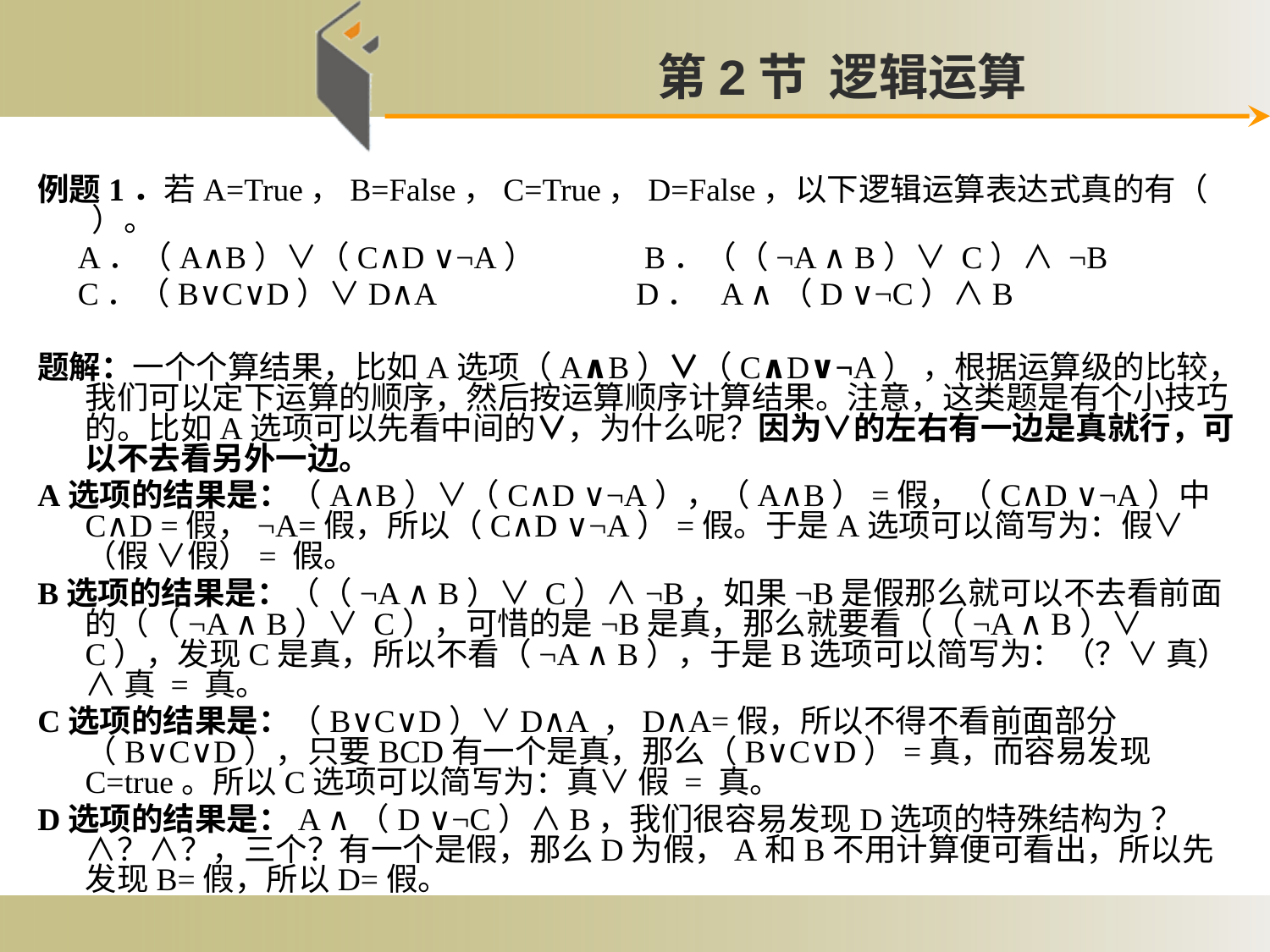

第2节  逻辑运算
# 例题1．若A=True，B=False，C=True，D=False，以下逻辑运算表达式真的有（    ）。
     A．（A∧B）∨（C∧D ∨¬A）              B．（（¬A ∧ B）∨ C）∧ ¬B
     C．（B∨C∨D）∨D∧A                         D．  A ∧（D ∨¬C）∧B

题解：一个个算结果，比如A选项（A∧B）∨（C∧D∨¬A） ，根据运算级的比较，我们可以定下运算的顺序，然后按运算顺序计算结果。注意，这类题是有个小技巧的。比如A选项可以先看中间的∨，为什么呢？因为∨的左右有一边是真就行，可以不去看另外一边。
A选项的结果是：（A∧B）∨（C∧D ∨¬A），（A∧B）=假，（C∧D ∨¬A）中C∧D =假，¬A=假，所以（C∧D ∨¬A）=假。于是A选项可以简写为：假∨（假 ∨假）= 假。
B选项的结果是：（（¬A ∧ B）∨ C）∧¬B，如果¬B是假那么就可以不去看前面的（（¬A ∧ B）∨ C），可惜的是¬B是真，那么就要看（（¬A ∧ B）∨ C），发现C是真，所以不看（¬A ∧ B），于是B选项可以简写为：（？∨ 真）∧ 真 = 真。
C选项的结果是：（B∨C∨D）∨D∧A ，D∧A=假，所以不得不看前面部分（B∨C∨D），只要BCD有一个是真，那么（B∨C∨D）=真，而容易发现C=true。所以C选项可以简写为：真∨ 假 = 真。
D选项的结果是：A ∧（D ∨¬C）∧B，我们很容易发现D选项的特殊结构为 ？∧？∧？，三个？有一个是假，那么D为假，A和B不用计算便可看出，所以先发现B=假，所以D=假。